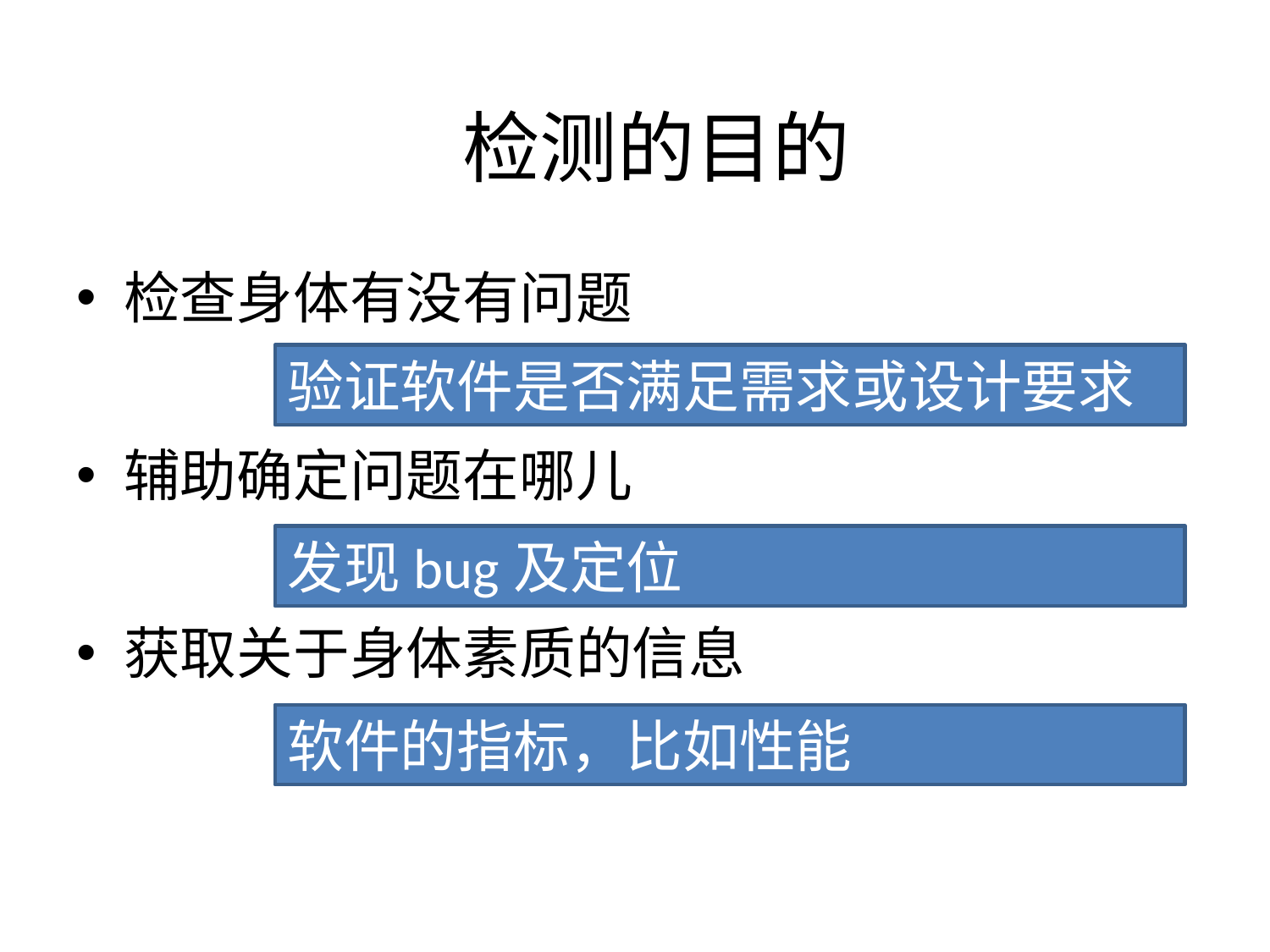

# 检测的目的
检查身体有没有问题

辅助确定问题在哪儿

获取关于身体素质的信息
验证软件是否满足需求或设计要求
发现bug及定位
软件的指标，比如性能